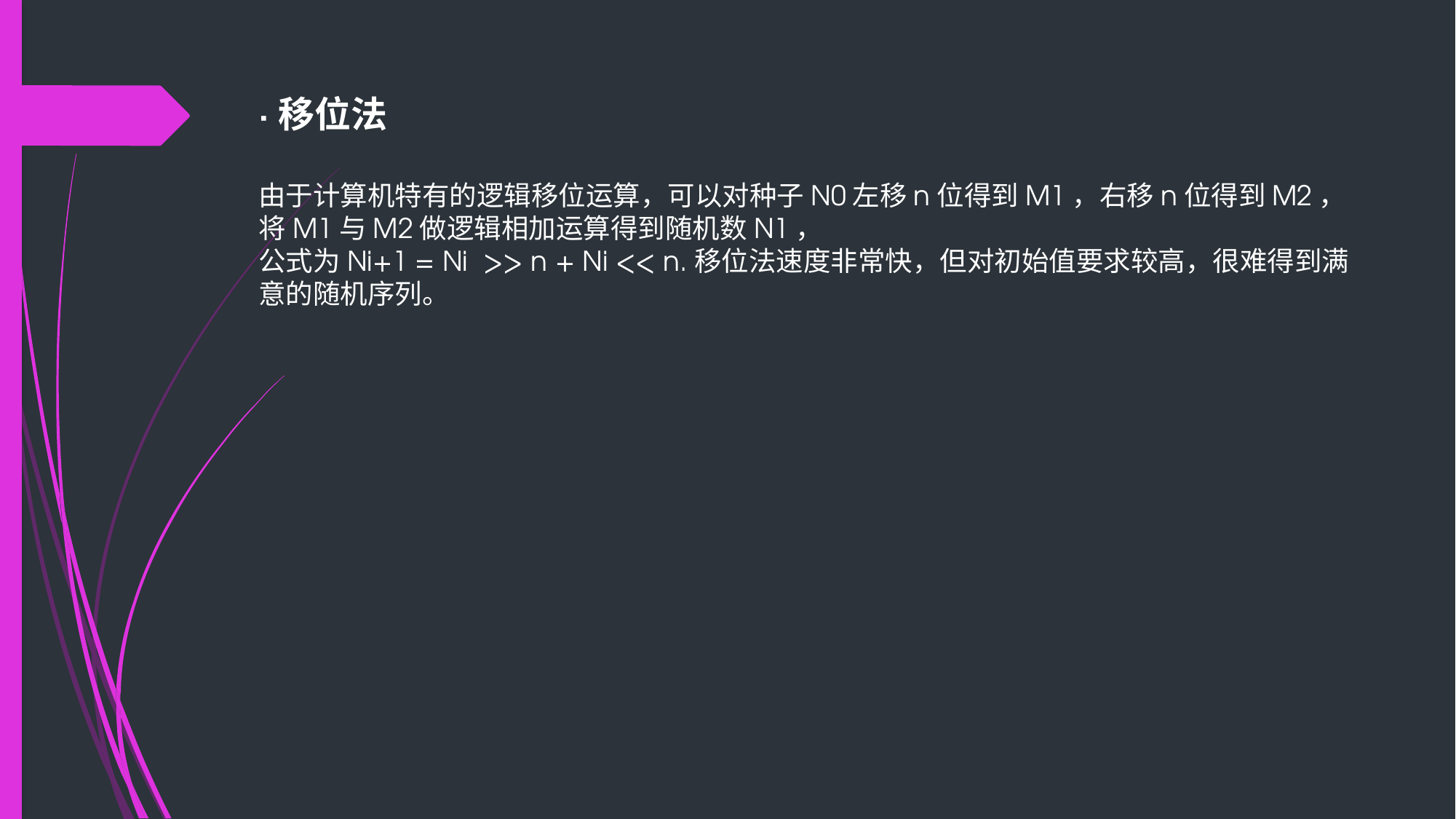

·移位法

由于计算机特有的逻辑移位运算，可以对种子N0左移n位得到M1，右移n位得到M2，将M1与M2做逻辑相加运算得到随机数N1，
公式为Ni+1 = Ni  >> n + Ni << n.移位法速度非常快，但对初始值要求较高，很难得到满意的随机序列。